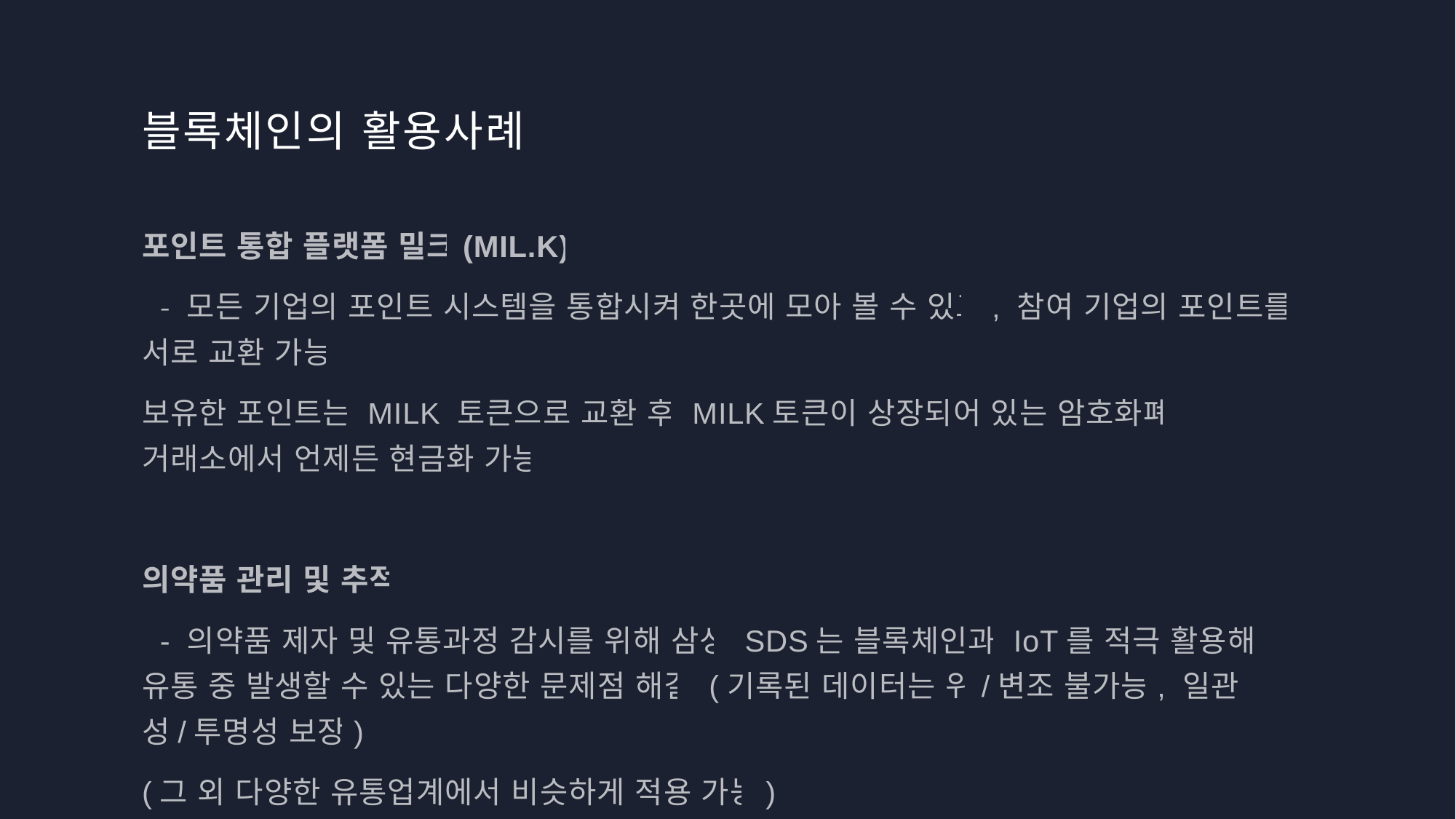

# 블록체인의 활용사례
포인트 통합 플랫폼 밀크(MIL.K)
  - 모든 기업의 포인트 시스템을 통합시켜 한곳에 모아 볼 수 있고, 참여 기업의 포인트를 서로 교환 가능
보유한 포인트는 MILK 토큰으로 교환 후 MILK토큰이 상장되어 있는 암호화폐 거래소에서 언제든 현금화 가능

의약품 관리 및 추적
  - 의약품 제자 및 유통과정 감시를 위해 삼성 SDS는 블록체인과 IoT를 적극 활용해 유통 중 발생할 수 있는 다양한 문제점 해결 (기록된 데이터는 위/변조 불가능, 일관성/투명성 보장)
(그 외 다양한 유통업계에서 비슷하게 적용 가능)